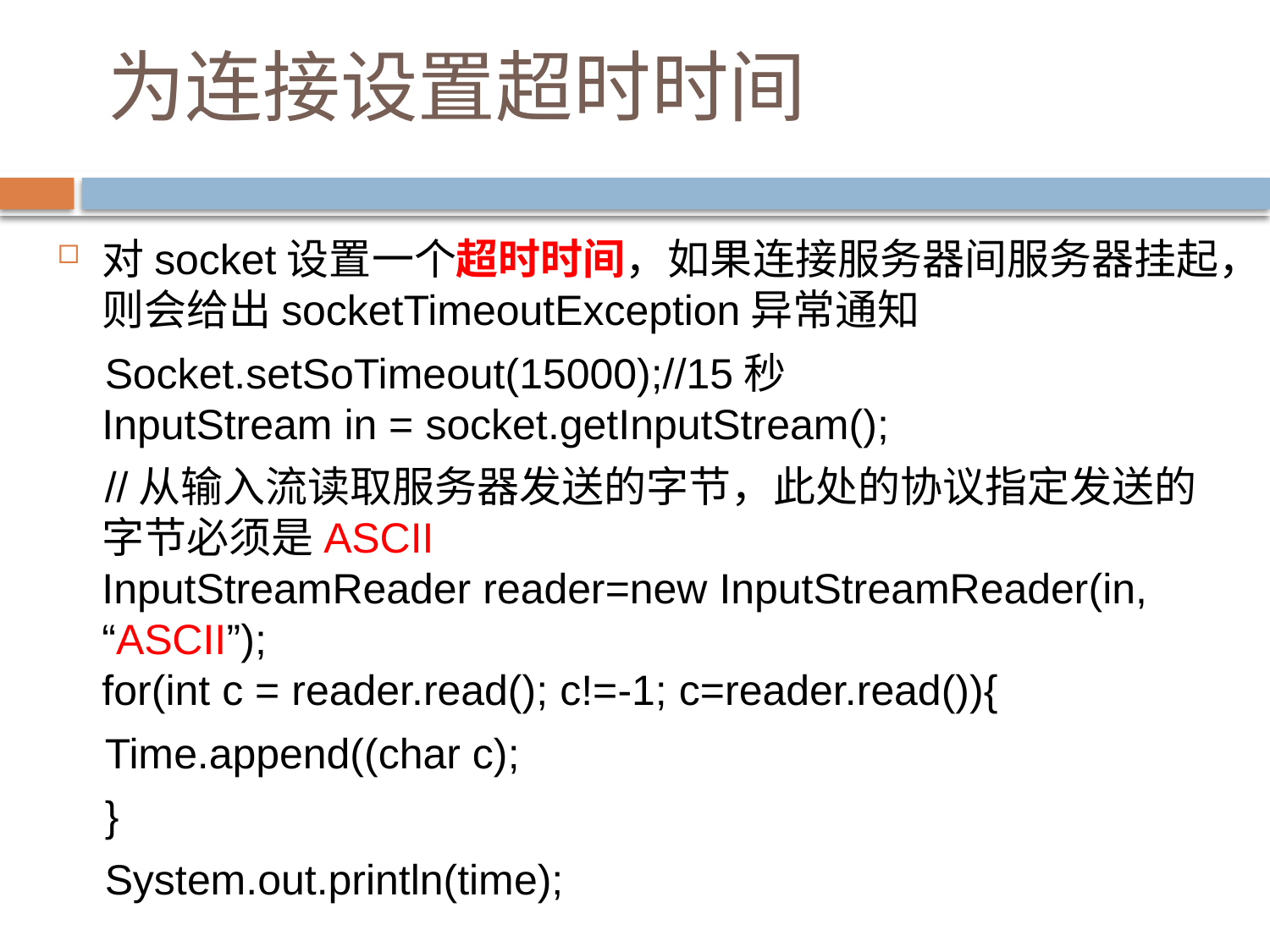

# 为连接设置超时时间
对socket设置一个超时时间，如果连接服务器间服务器挂起，则会给出socketTimeoutException异常通知
    Socket.setSoTimeout(15000);//15秒
InputStream in = socket.getInputStream();
    //从输入流读取服务器发送的字节，此处的协议指定发送的字节必须是ASCII
InputStreamReader reader=new InputStreamReader(in, “ASCII”);
for(int c = reader.read(); c!=-1; c=reader.read()){
    Time.append((char c);
    }
    System.out.println(time);